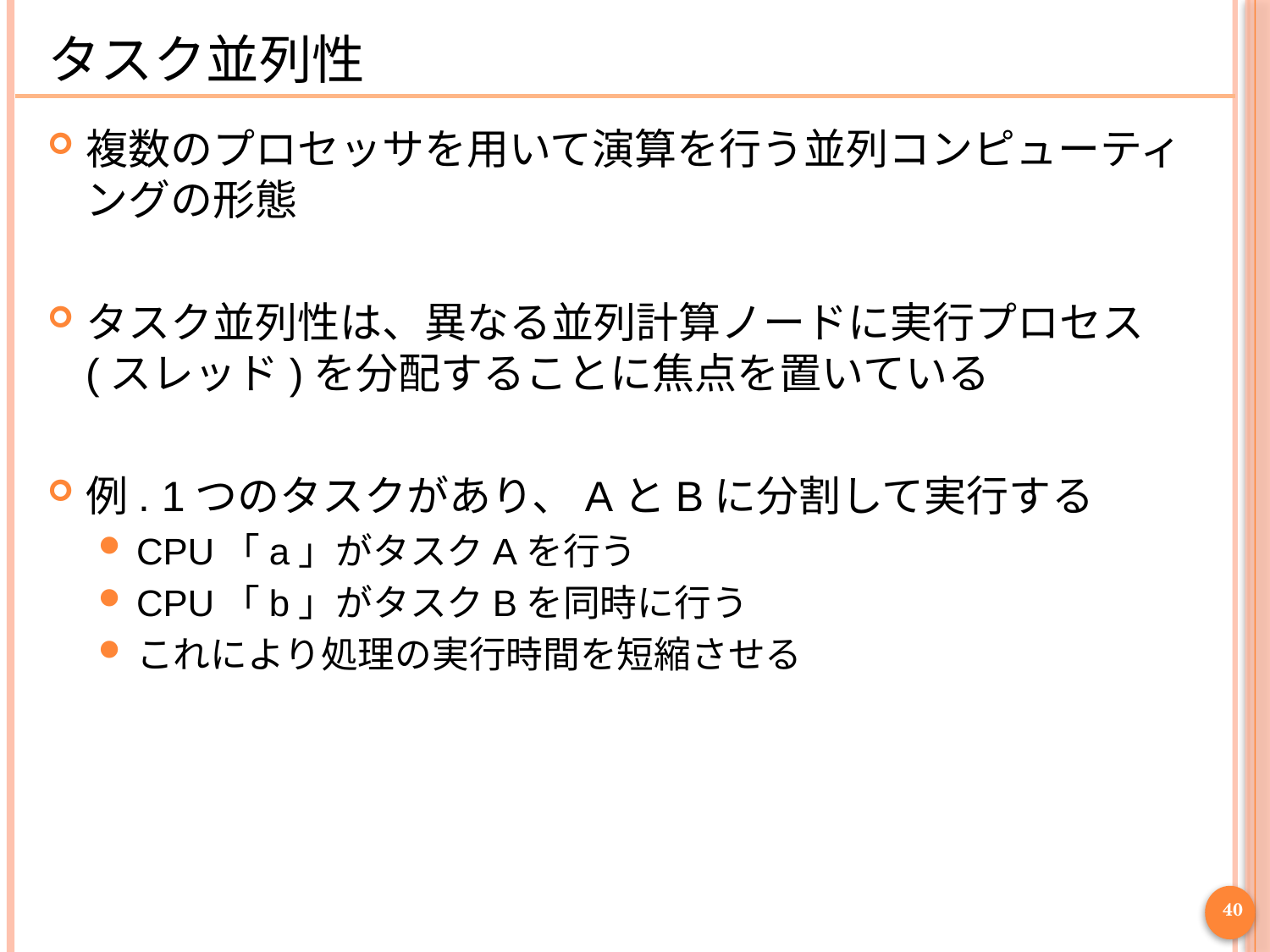

# タスク並列性
複数のプロセッサを用いて演算を行う並列コンピューティングの形態

タスク並列性は、異なる並列計算ノードに実行プロセス(スレッド)を分配することに焦点を置いている

例. 1つのタスクがあり、AとBに分割して実行する
CPU「a」がタスクAを行う
CPU「b」がタスクBを同時に行う
これにより処理の実行時間を短縮させる
40